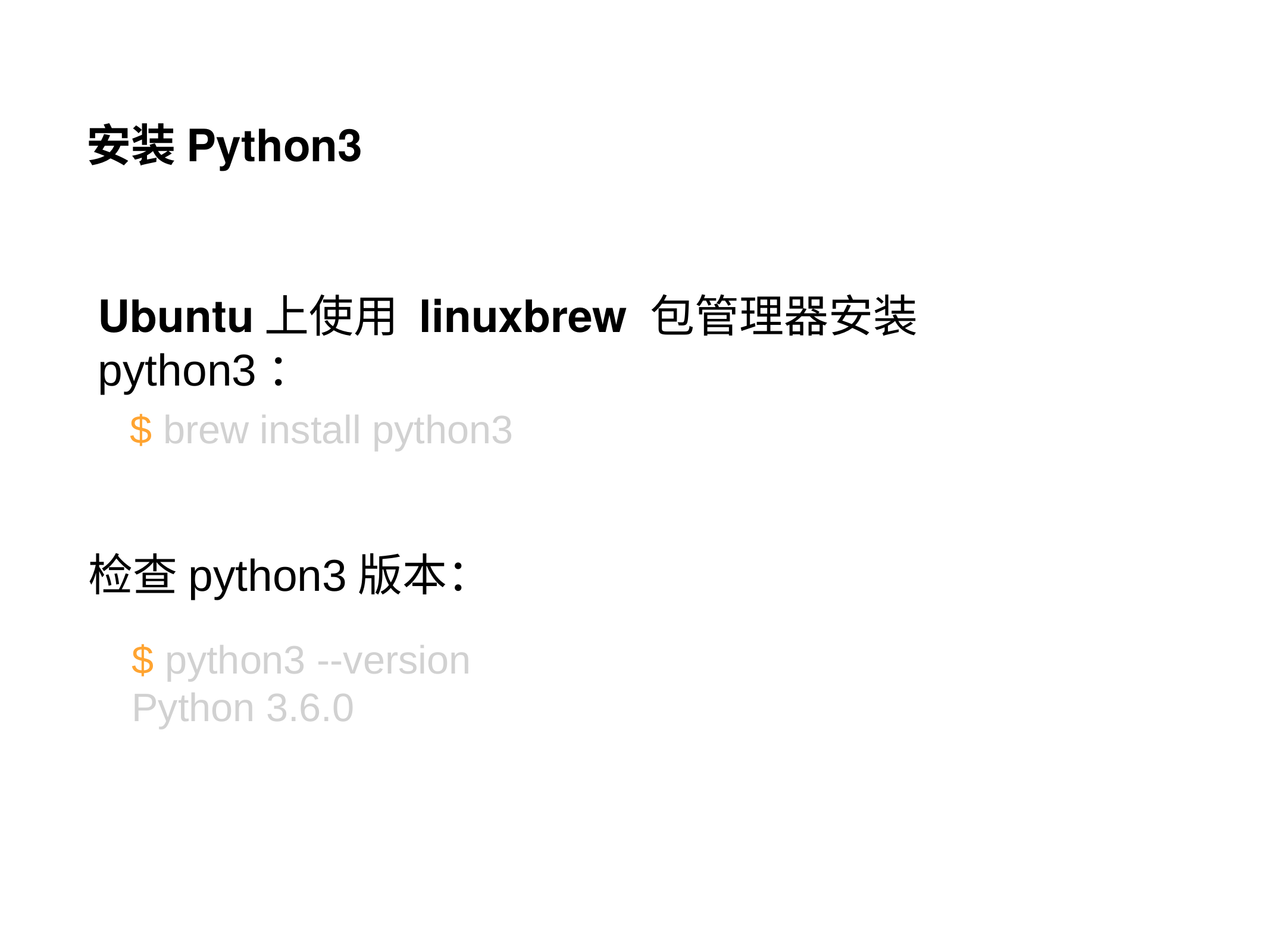

安装Python3
Ubuntu上使用 linuxbrew 包管理器安装 python3：
$ brew install python3
检查python3版本：
$ python3 --version
Python 3.6.0